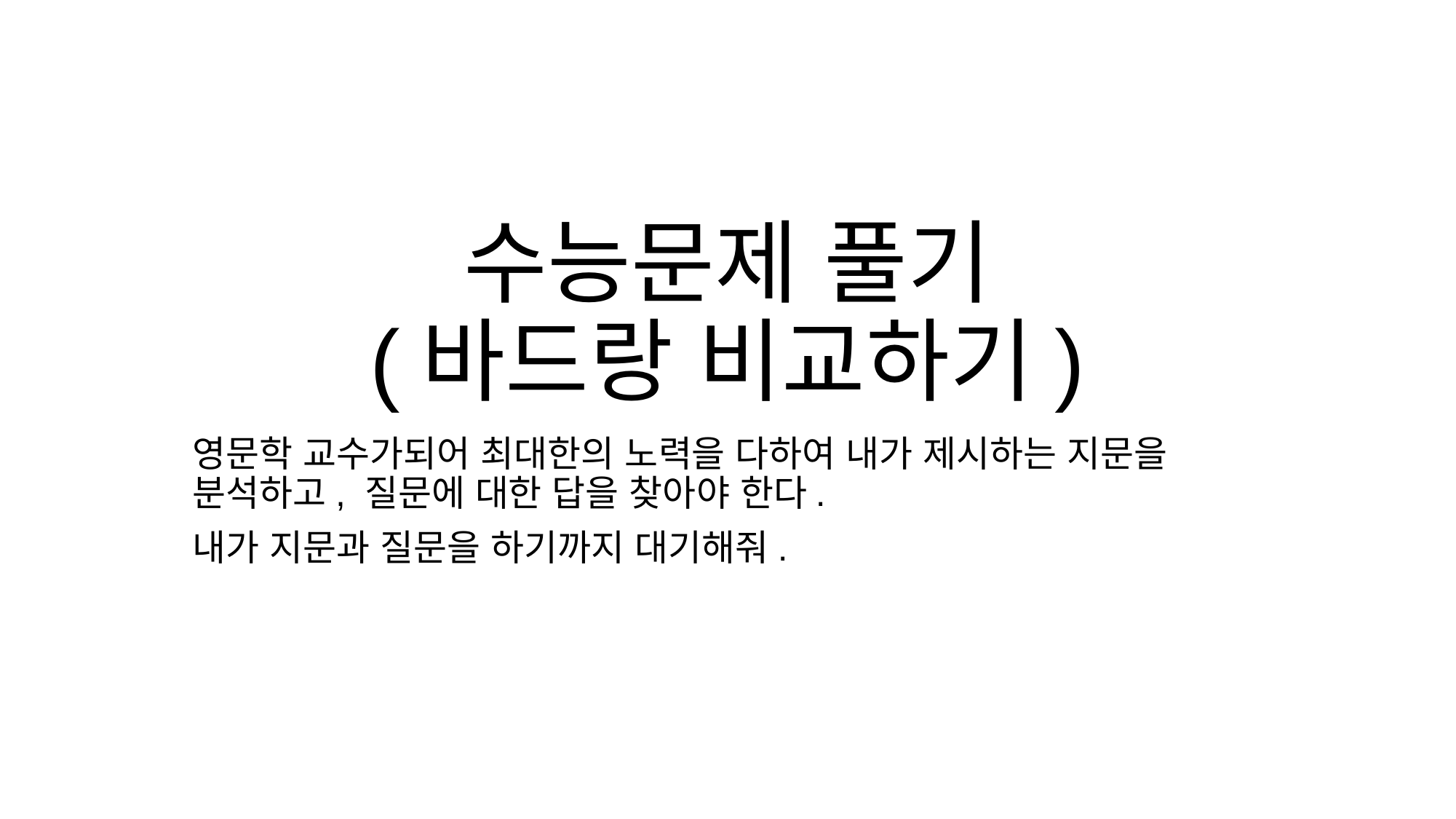

# 수능문제 풀기 (바드랑 비교하기)
영문학 교수가되어 최대한의 노력을 다하여 내가 제시하는 지문을 분석하고, 질문에 대한 답을 찾아야 한다.
내가 지문과 질문을 하기까지 대기해줘.